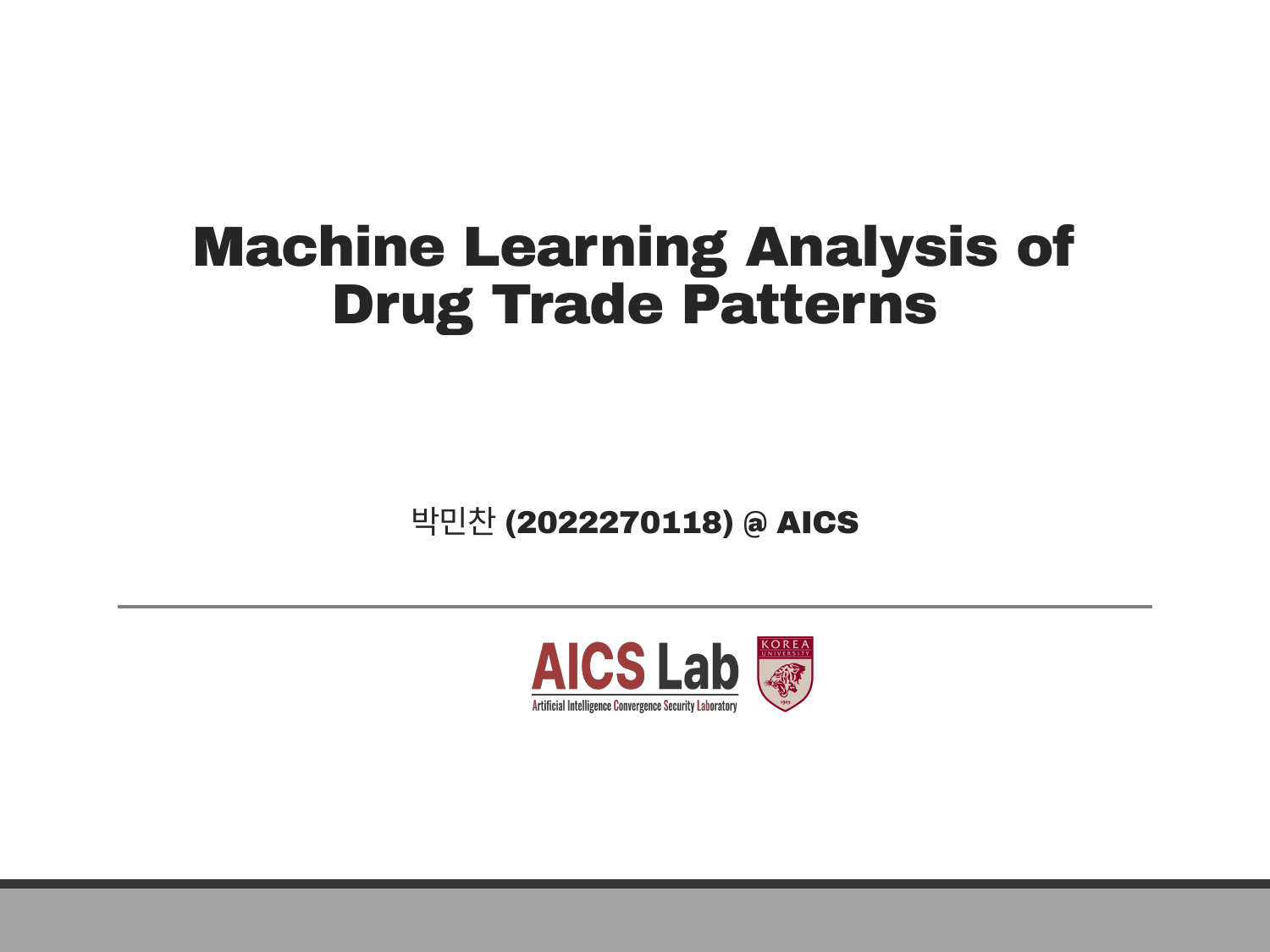

# Machine Learning Analysis of Drug Trade Patterns

박민찬(2022270118) @ AICS